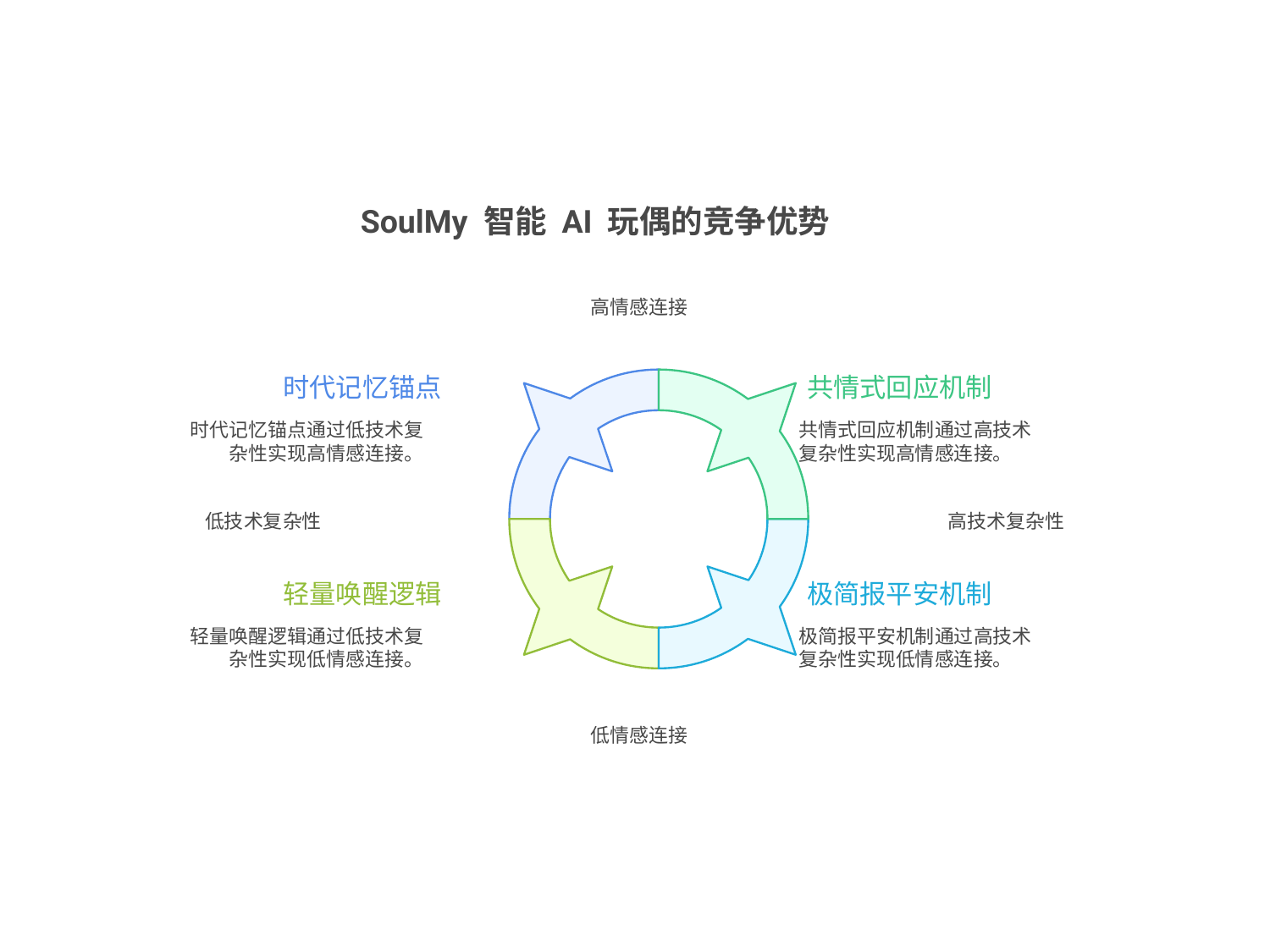

SoulMy 智能 AI 玩偶的竞争优势
高情感连接

时代记忆锚点
共情式回应机制
时代记忆锚点通过低技术复
杂性实现高情感连接。
共情式回应机制通过高技术
复杂性实现高情感连接。
低技术复杂性
高技术复杂性

轻量唤醒逻辑
极简报平安机制
轻量唤醒逻辑通过低技术复
杂性实现低情感连接。
极简报平安机制通过高技术
复杂性实现低情感连接。
低情感连接